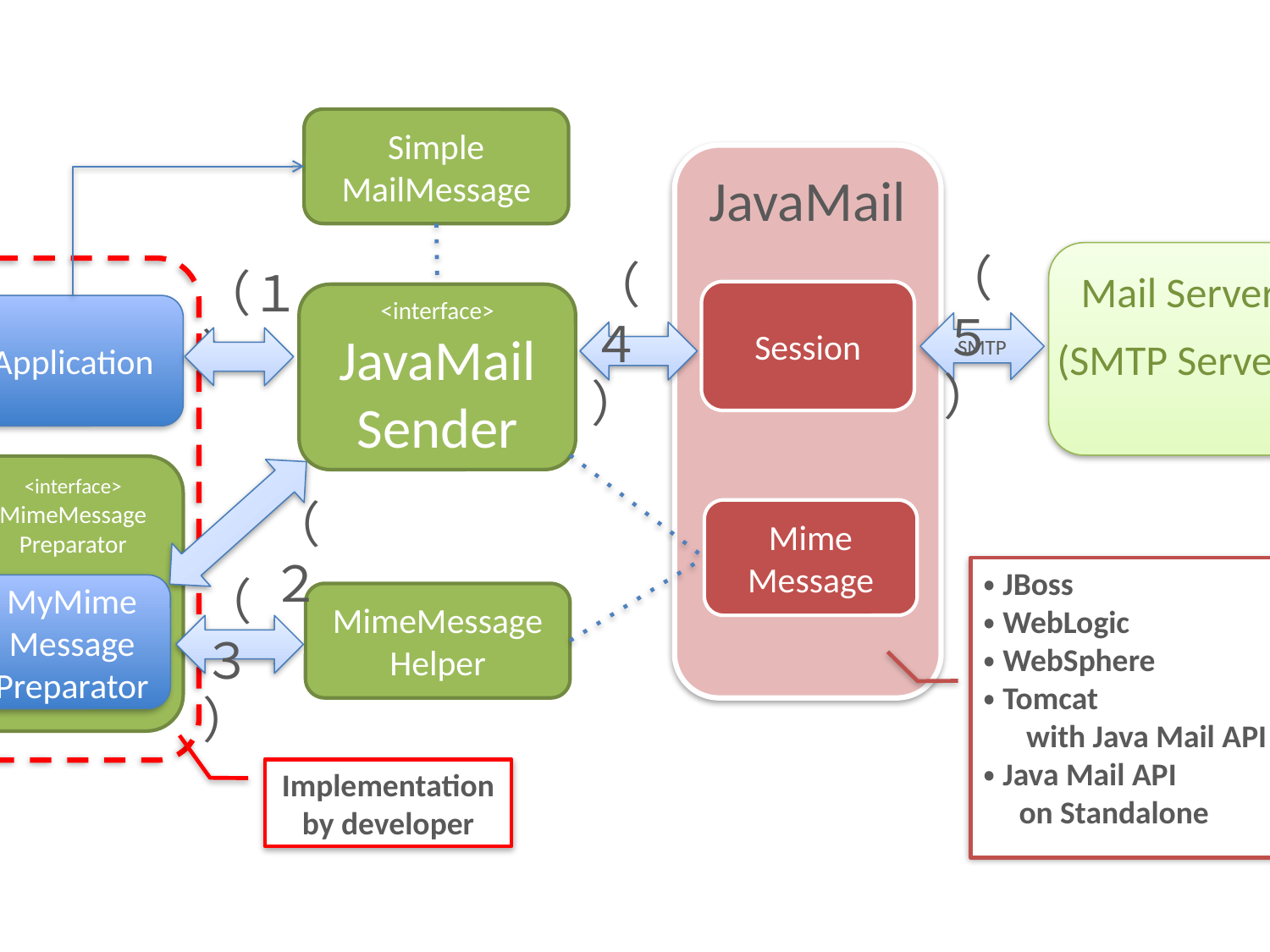

Simple
MailMessage
JavaMail
（５）

（４）
（１）

Mail Server

(SMTP Server)
Session
<interface>
JavaMail
Sender
Application
SMTP

<interface>
MimeMessage
Preparator
（２）

Mime
Message
・JBoss
・WebLogic
・WebSphere
・Tomcat
      with Java Mail API
・Java Mail API
     on Standalone

（３）
MyMime
Message
Preparator
MimeMessage
Helper

Implementation
by developer